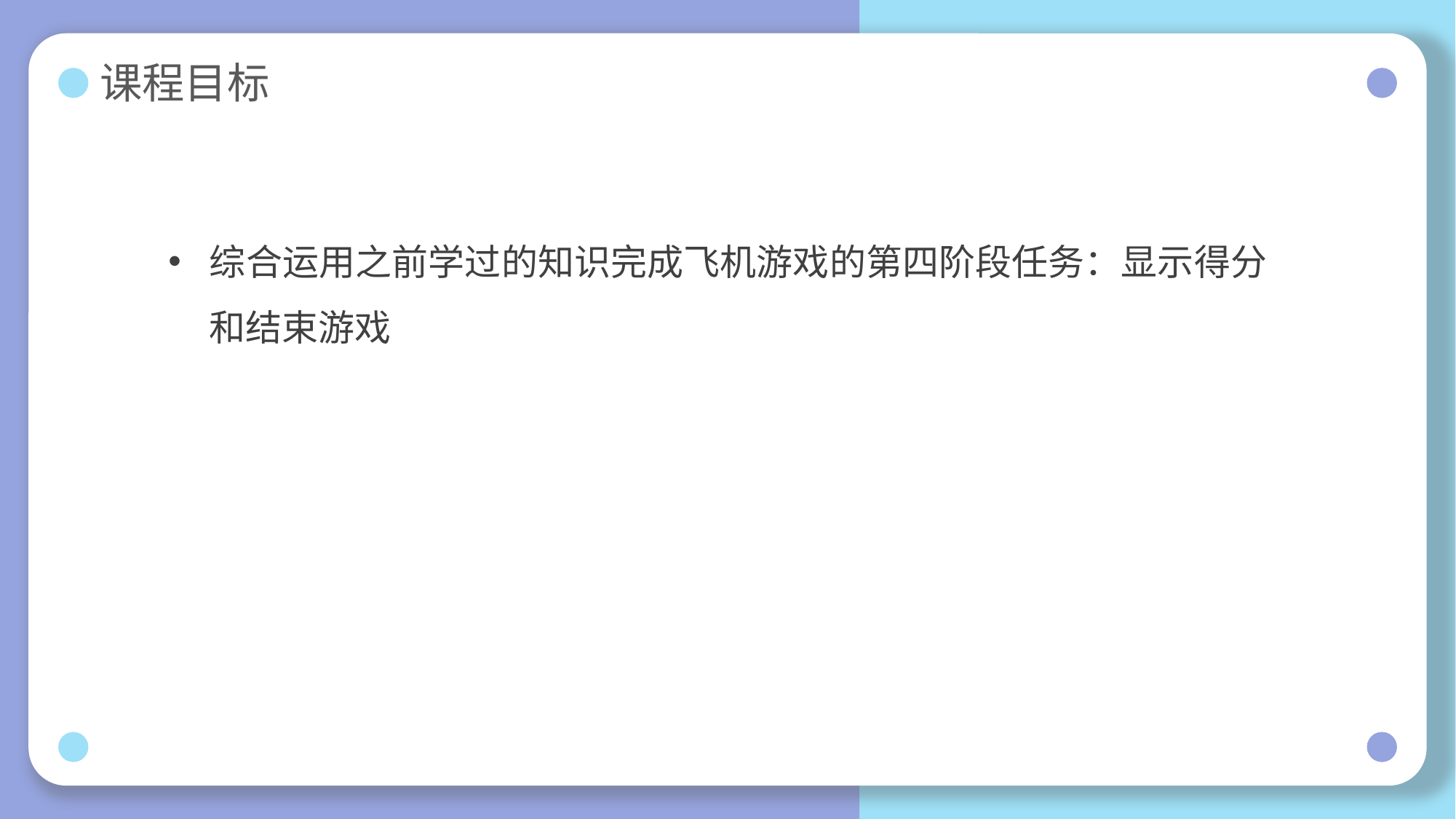

# 课程目标
综合运用之前学过的知识完成飞机游戏的第四阶段任务：显示得分和结束游戏